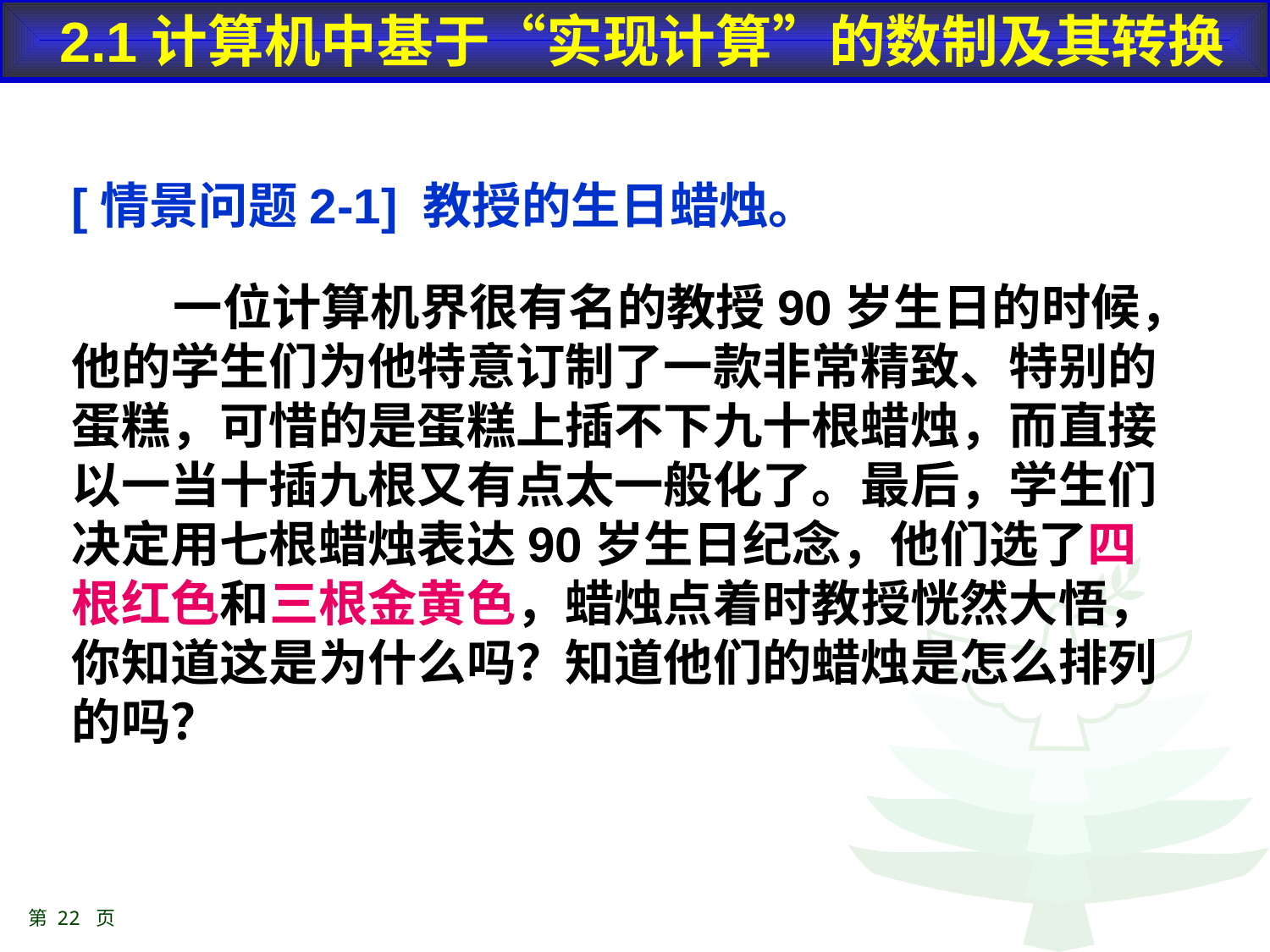

2.1计算机中基于“实现计算”的数制及其转换
[情景问题2-1] 教授的生日蜡烛。
        一位计算机界很有名的教授90岁生日的时候，他的学生们为他特意订制了一款非常精致、特别的蛋糕，可惜的是蛋糕上插不下九十根蜡烛，而直接以一当十插九根又有点太一般化了。最后，学生们决定用七根蜡烛表达90岁生日纪念，他们选了四根红色和三根金黄色，蜡烛点着时教授恍然大悟，你知道这是为什么吗？知道他们的蜡烛是怎么排列的吗？